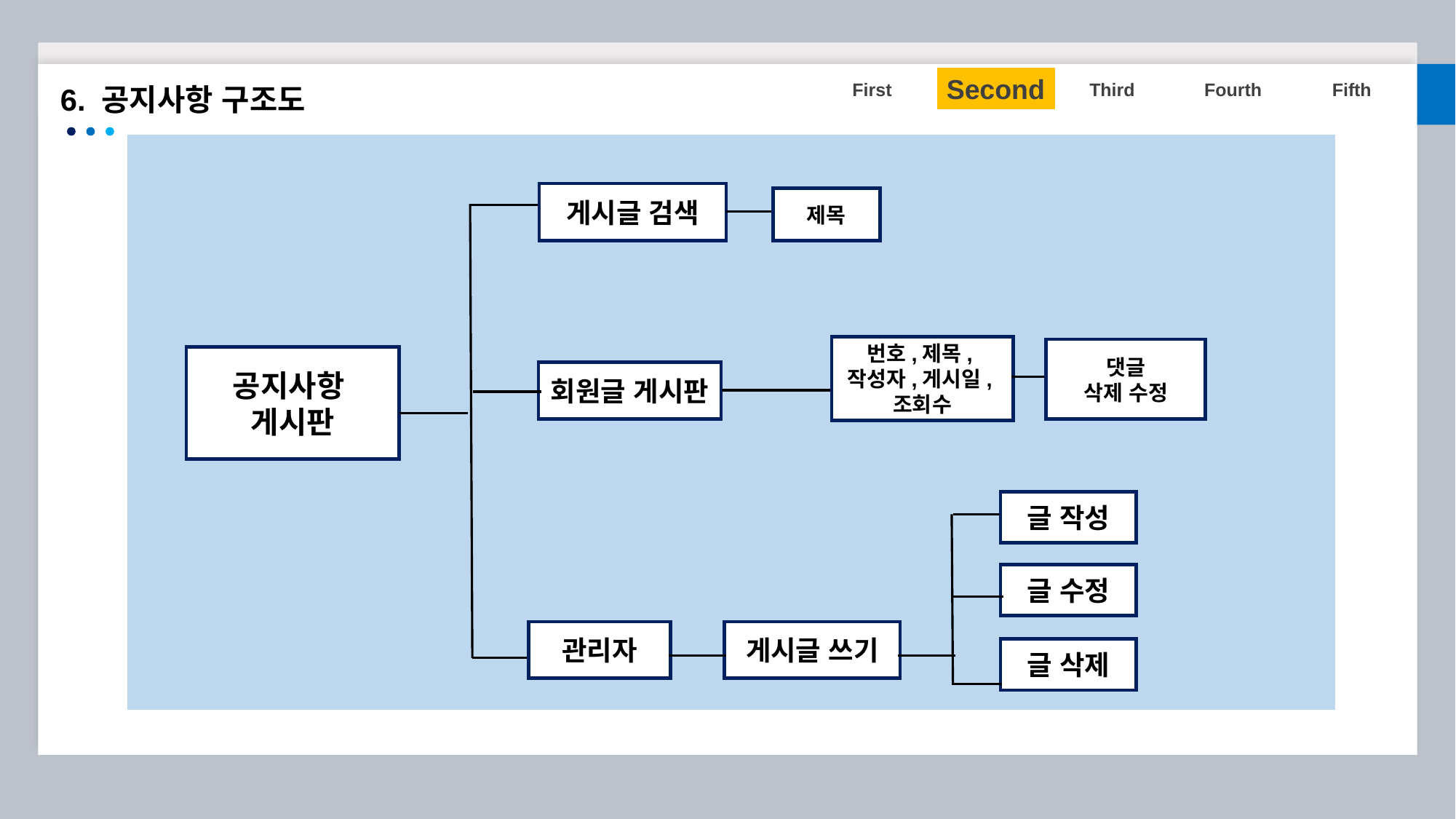

Second
First
Third
Fourth
Fifth
6. 공지사항 구조도

게시글 검색
제목

번호,제목,작성자,게시일,조회수
댓글
삭제 수정
공지사항
게시판
회원글 게시판
글 작성
글 수정
관리자
게시글 쓰기
글 삭제